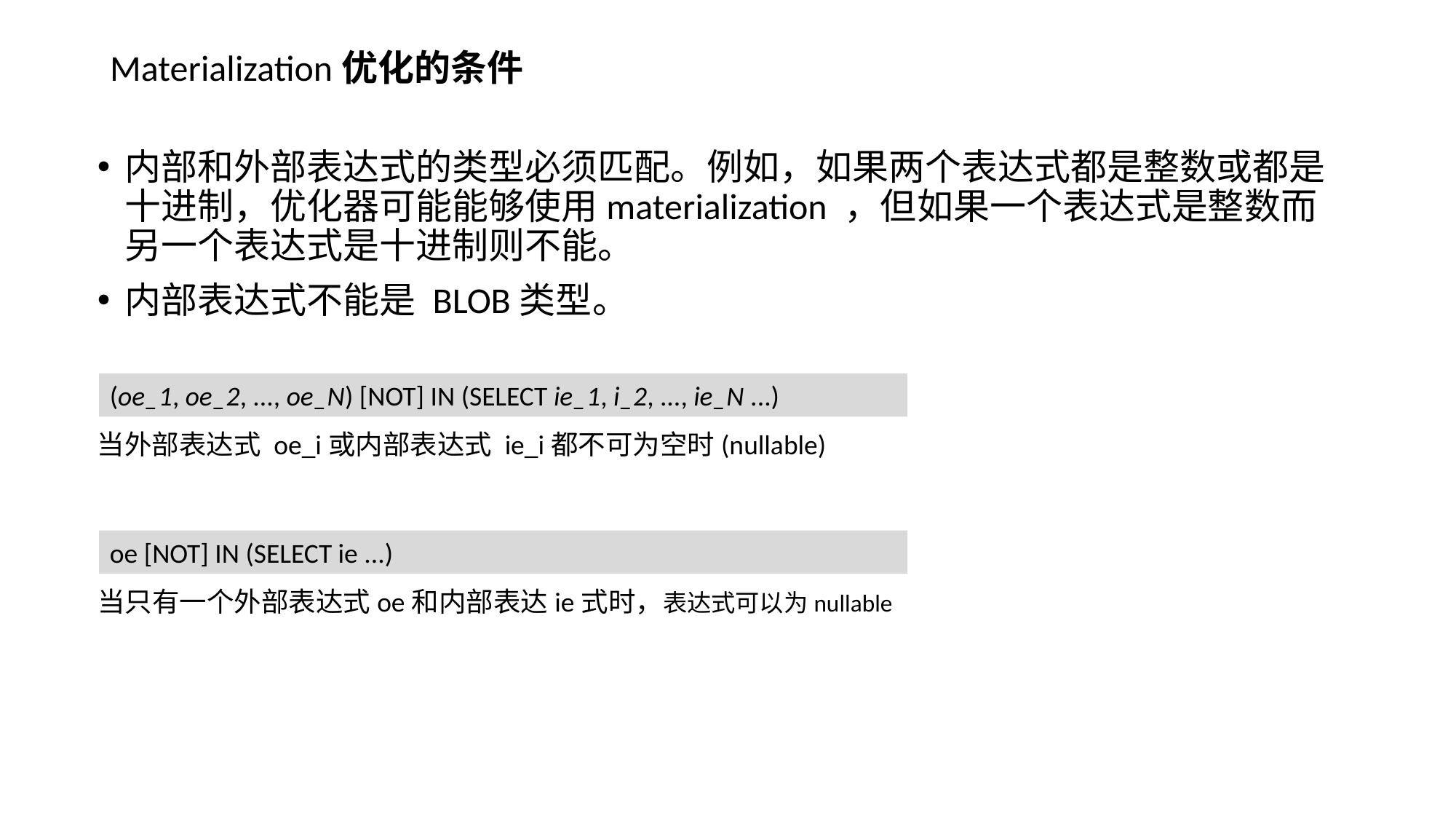

# Materialization优化的条件
内部和外部表达式的类型必须匹配。例如，如果两个表达式都是整数或都是十进制，优化器可能能够使用materialization ，但如果一个表达式是整数而另一个表达式是十进制则不能。
内部表达式不能是 BLOB类型。

(oe_1, oe_2, ..., oe_N) [NOT] IN (SELECT ie_1, i_2, ..., ie_N ...)
当外部表达式 oe_i或内部表达式 ie_i都不可为空时(nullable)
oe [NOT] IN (SELECT ie ...)
当只有一个外部表达式oe和内部表达ie式时，表达式可以为nullable